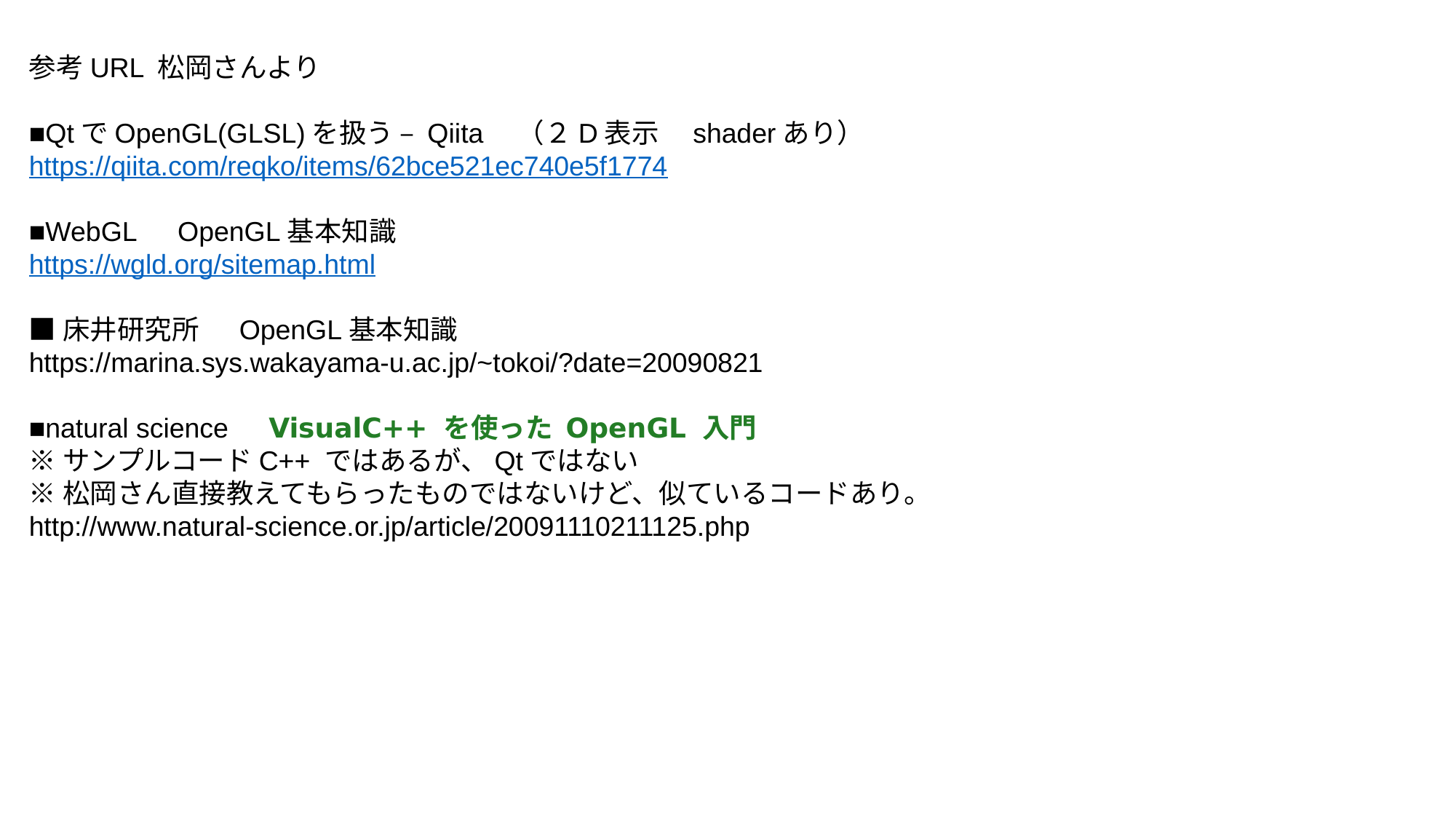

参考URL 松岡さんより

■QtでOpenGL(GLSL)を扱う – Qiita　（２D表示　shaderあり）
https://qiita.com/reqko/items/62bce521ec740e5f1774

■WebGL　OpenGL基本知識
https://wgld.org/sitemap.html

■床井研究所　 OpenGL基本知識
https://marina.sys.wakayama-u.ac.jp/~tokoi/?date=20090821

■natural science　VisualC++ を使った OpenGL 入門
※サンプルコードC++ ではあるが、Qtではない
※松岡さん直接教えてもらったものではないけど、似ているコードあり。
http://www.natural-science.or.jp/article/20091110211125.php